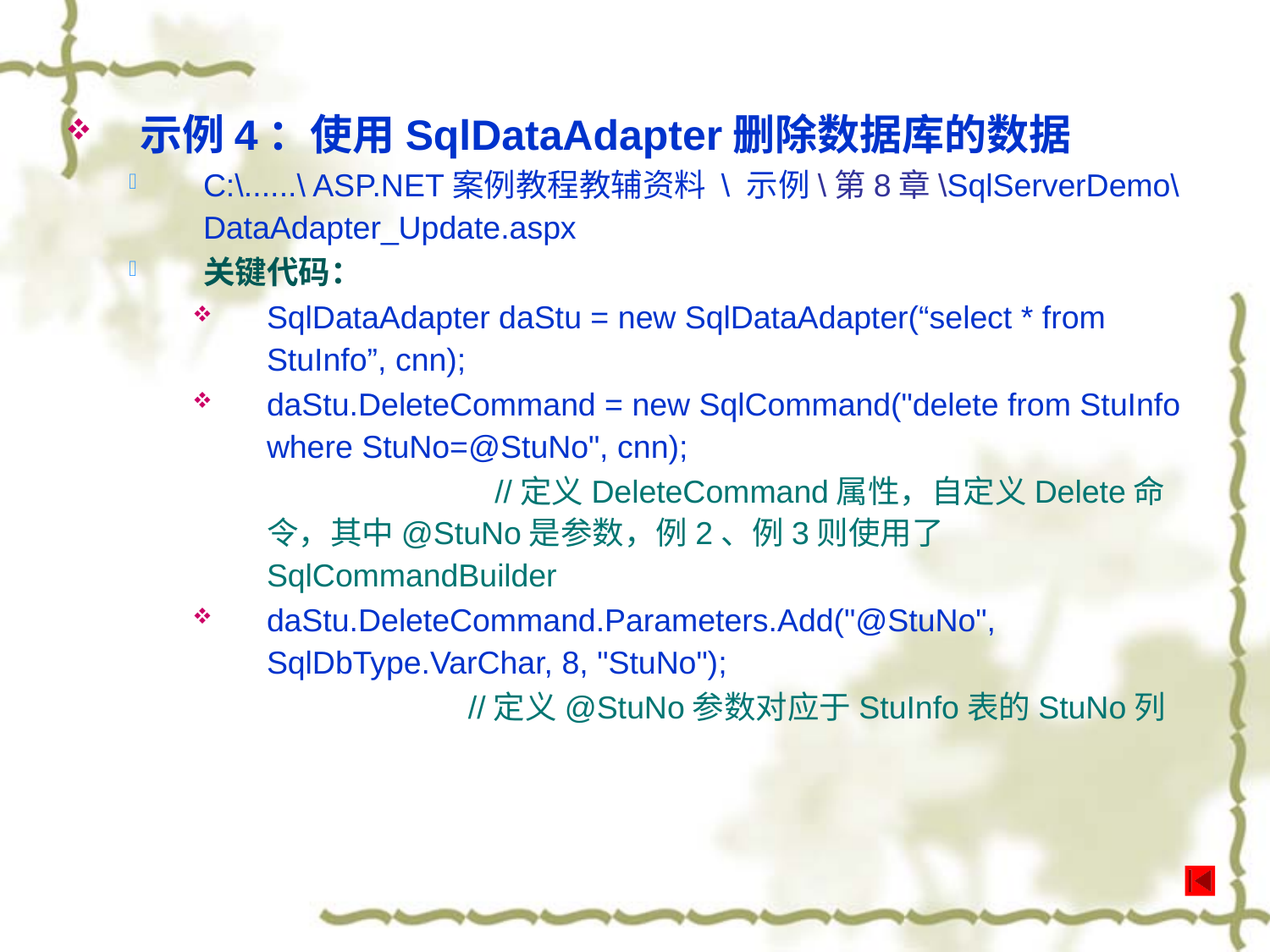

示例4：使用SqlDataAdapter删除数据库的数据
C:\......\ ASP.NET案例教程教辅资料 \ 示例\第8章\SqlServerDemo\DataAdapter_Update.aspx
关键代码：
SqlDataAdapter daStu = new SqlDataAdapter(“select * from StuInfo”, cnn);
daStu.DeleteCommand = new SqlCommand("delete from StuInfo where StuNo=@StuNo", cnn);
                                  //定义DeleteCommand属性，自定义Delete命令，其中@StuNo是参数，例2、例3则使用了SqlCommandBuilder
daStu.DeleteCommand.Parameters.Add("@StuNo", SqlDbType.VarChar, 8, "StuNo");
                               //定义@StuNo参数对应于StuInfo表的StuNo列